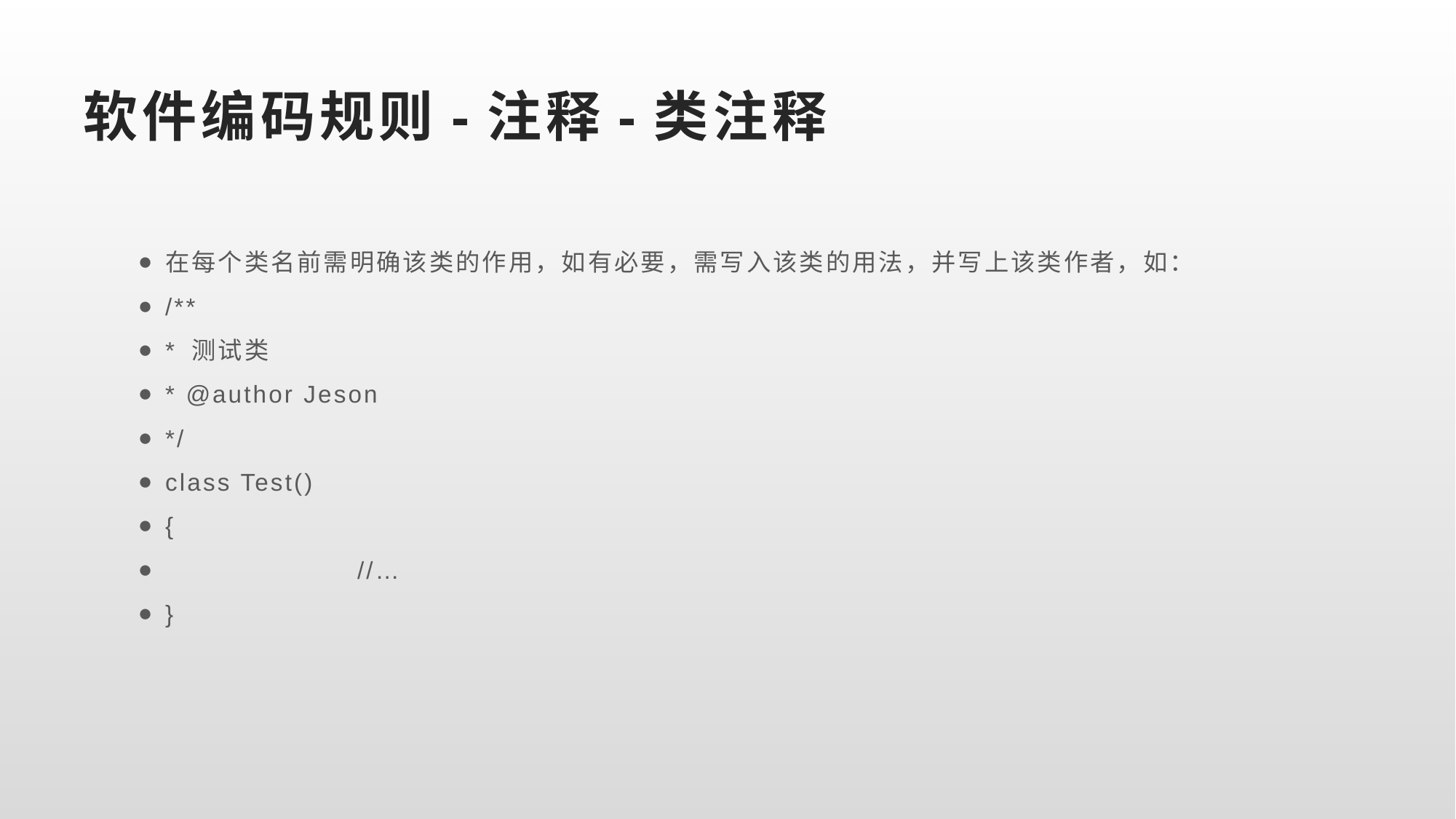

# 软件编码规则-注释-类注释

在每个类名前需明确该类的作用，如有必要，需写入该类的用法，并写上该类作者，如：
/**
* 测试类
* @author Jeson
*/
class Test()
{
	//…
}